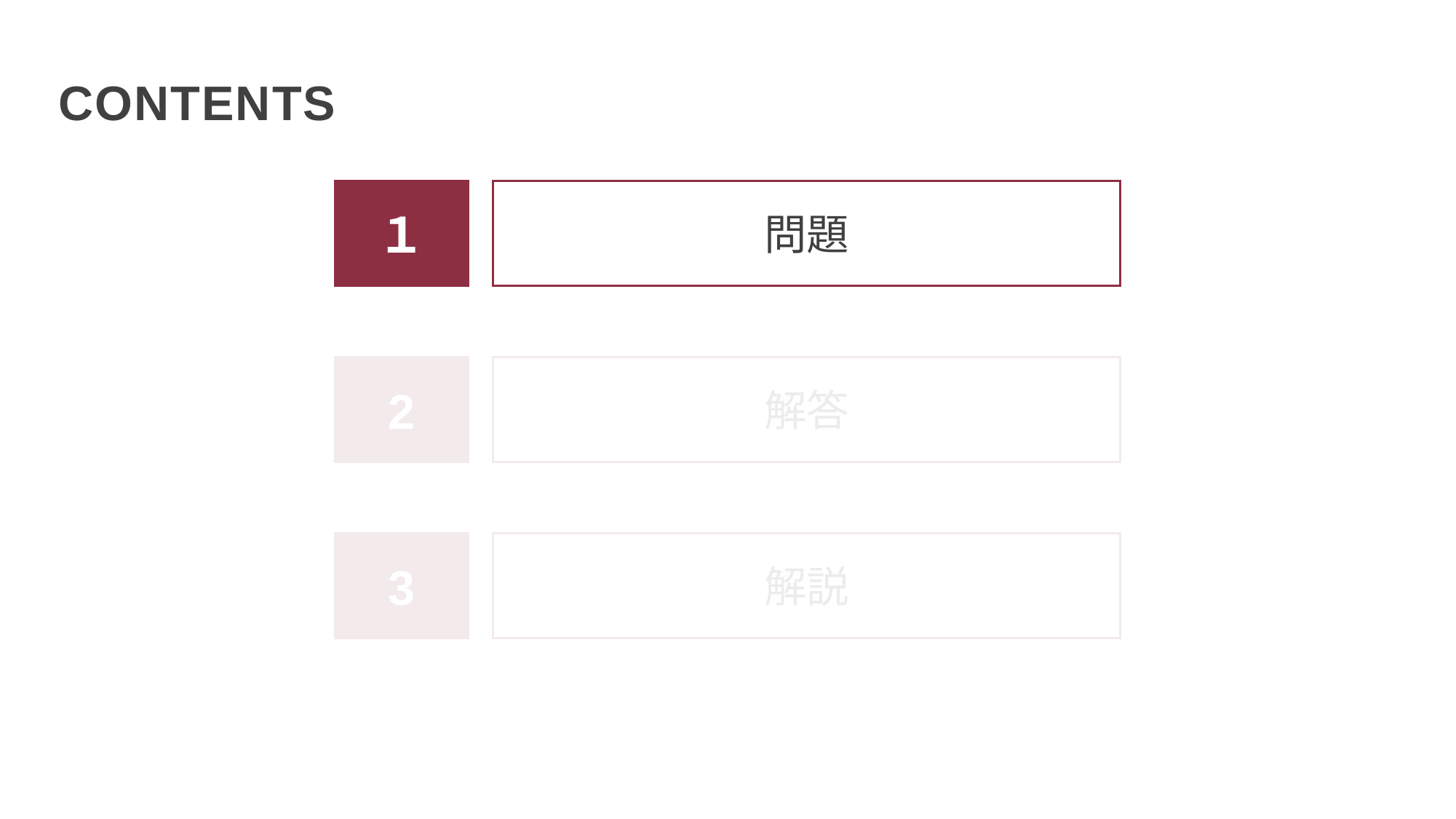

# CONTENTS
１
問題
2
解答
3
解説